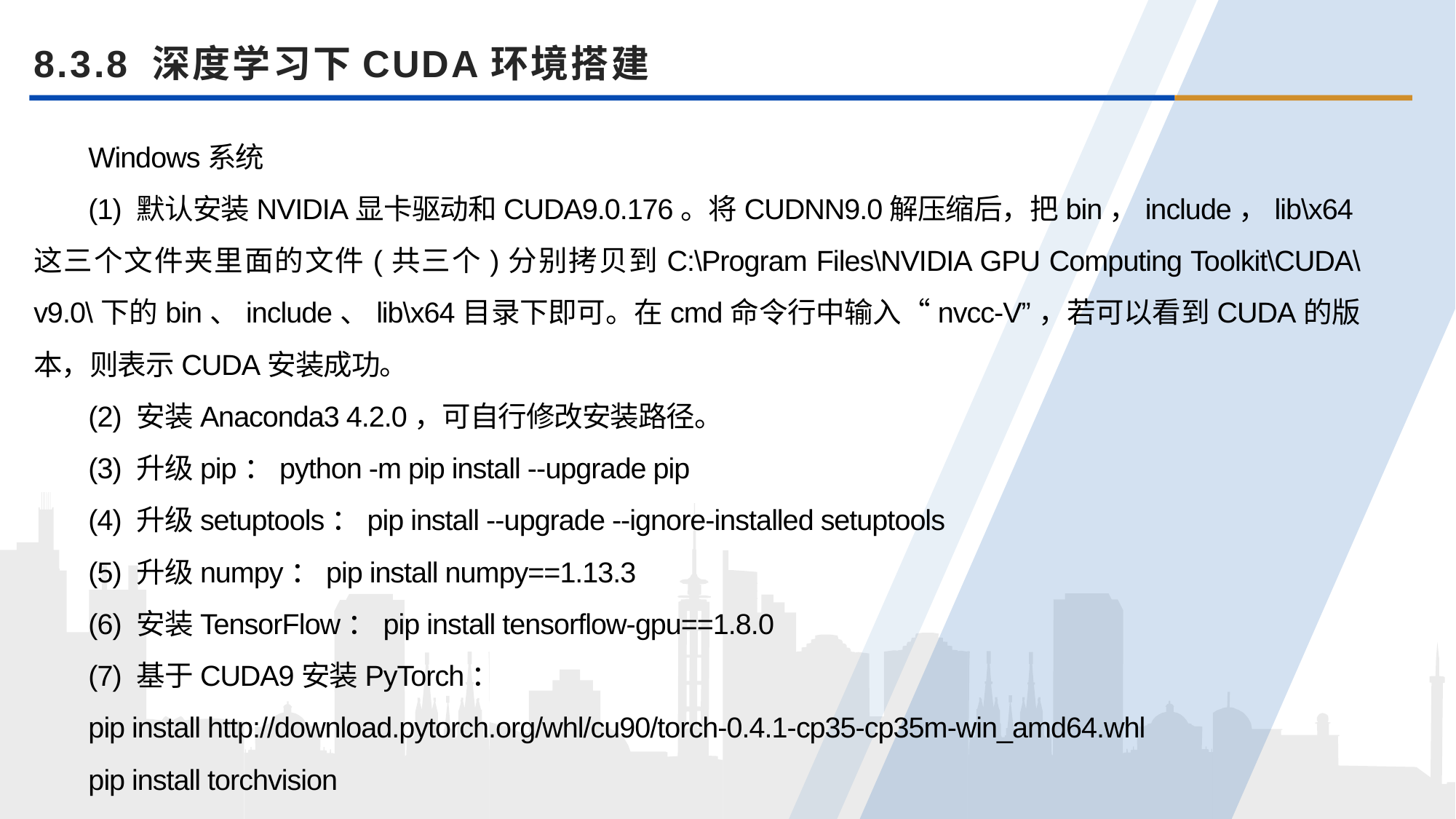

8.3.8 深度学习下CUDA环境搭建
Windows系统
(1) 默认安装NVIDIA显卡驱动和CUDA9.0.176。将CUDNN9.0解压缩后，把bin，include，lib\x64这三个文件夹里面的文件(共三个)分别拷贝到C:\Program Files\NVIDIA GPU Computing Toolkit\CUDA\v9.0\下的bin、include、lib\x64目录下即可。在cmd命令行中输入“nvcc-V”，若可以看到CUDA的版本，则表示CUDA安装成功。
(2) 安装Anaconda3 4.2.0，可自行修改安装路径。
(3) 升级pip：python -m pip install --upgrade pip
(4) 升级setuptools：pip install --upgrade --ignore-installed setuptools
(5) 升级numpy：pip install numpy==1.13.3
(6) 安装TensorFlow：pip install tensorflow-gpu==1.8.0
(7) 基于CUDA9安装PyTorch：
pip install http://download.pytorch.org/whl/cu90/torch-0.4.1-cp35-cp35m-win_amd64.whl
pip install torchvision